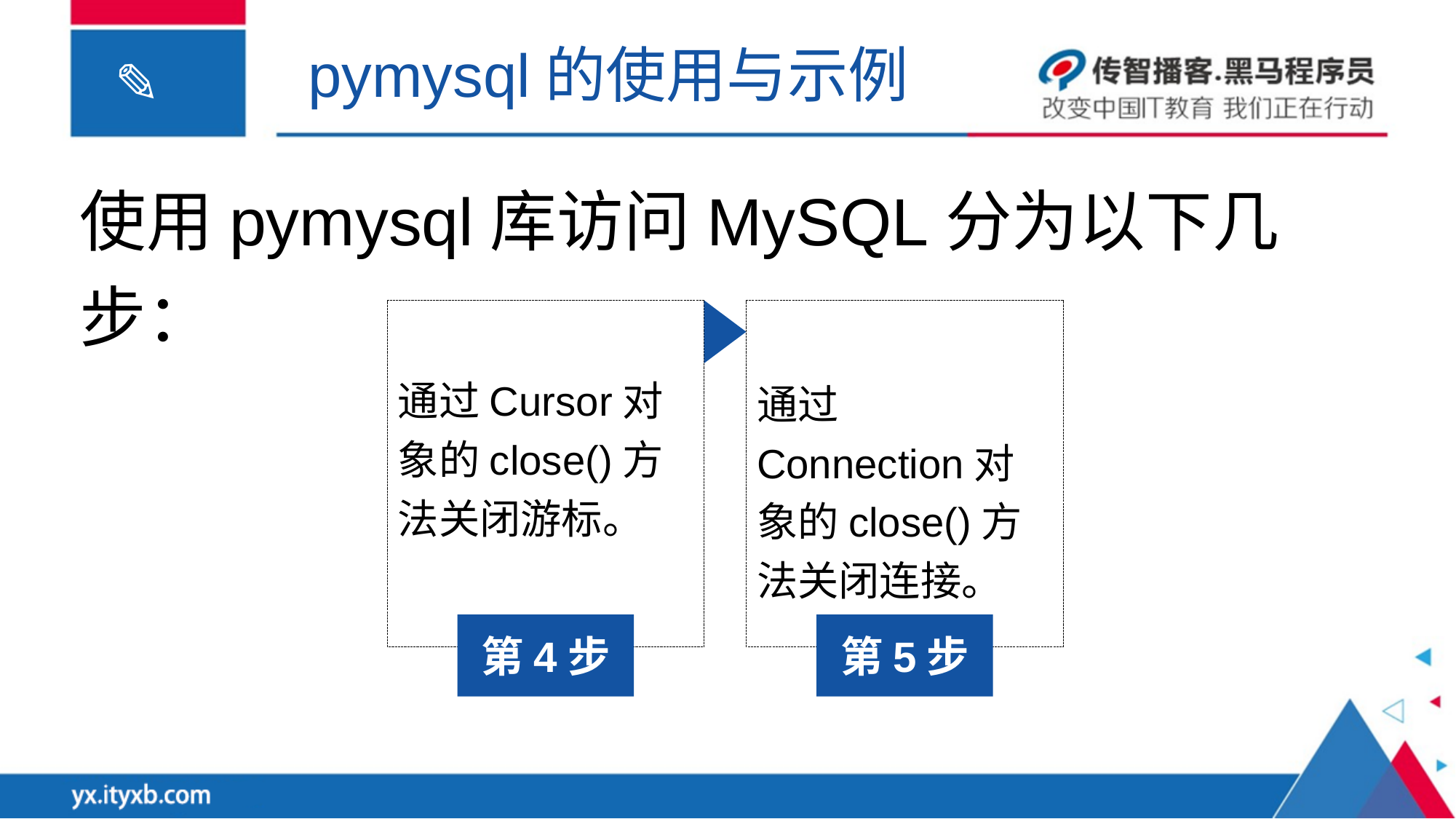

pymysql的使用与示例
使用pymysql库访问MySQL分为以下几步：

通过Cursor对象的close()方法关闭游标。
通过Connection对象的close()方法关闭连接。
第4步
第5步